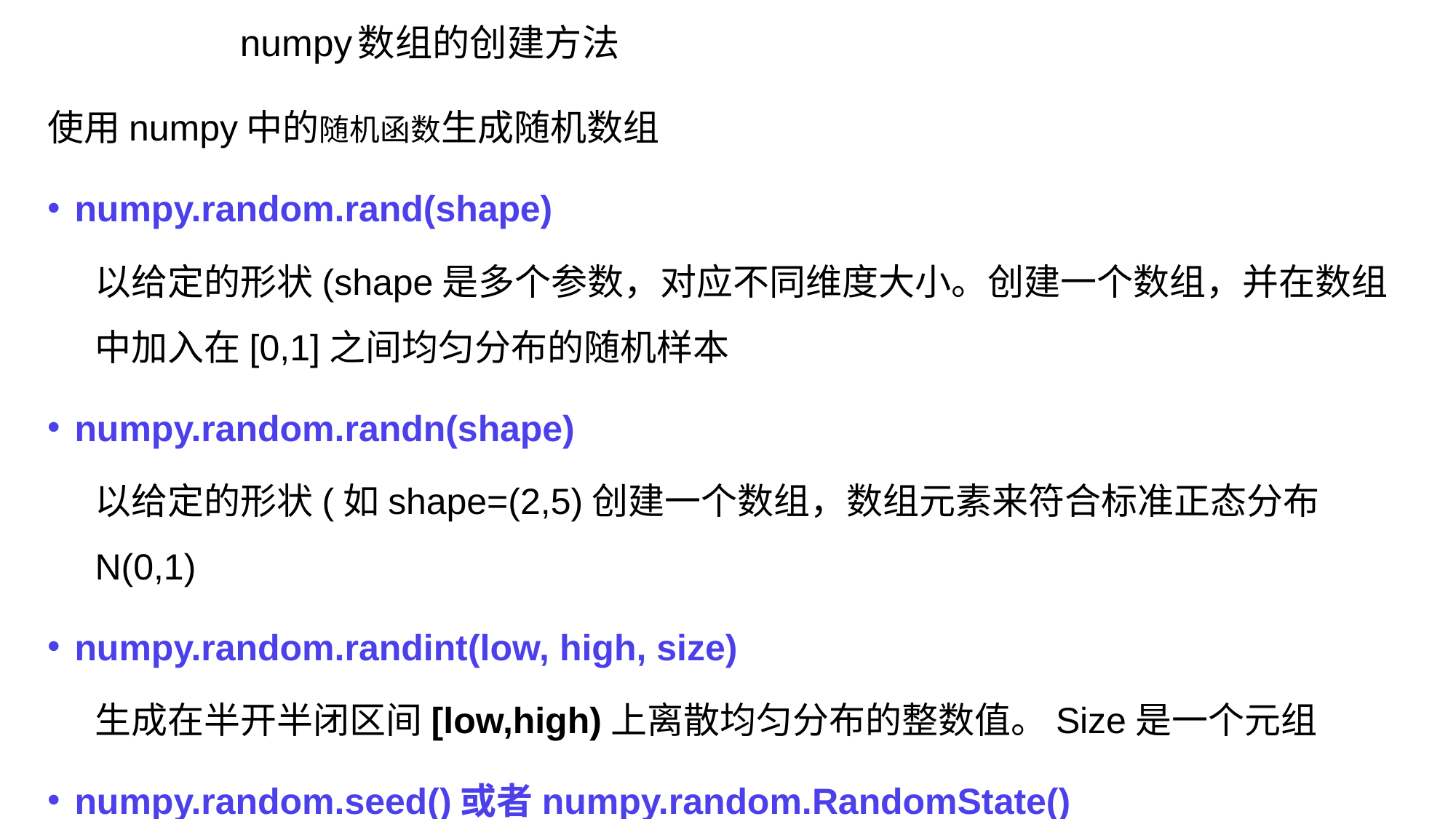

# numpy数组的创建方法
使用numpy中的随机函数生成随机数组
numpy.random.rand(shape)
以给定的形状(shape是多个参数，对应不同维度大小。创建一个数组，并在数组中加入在[0,1]之间均匀分布的随机样本
numpy.random.randn(shape)
以给定的形状(如shape=(2,5)创建一个数组，数组元素来符合标准正态分布N(0,1)
numpy.random.randint(low, high, size)
生成在半开半闭区间[low,high)上离散均匀分布的整数值。Size是一个元组
numpy.random.seed()或者numpy.random.RandomState()
种子函数，都是使每次随机生成的数组一样